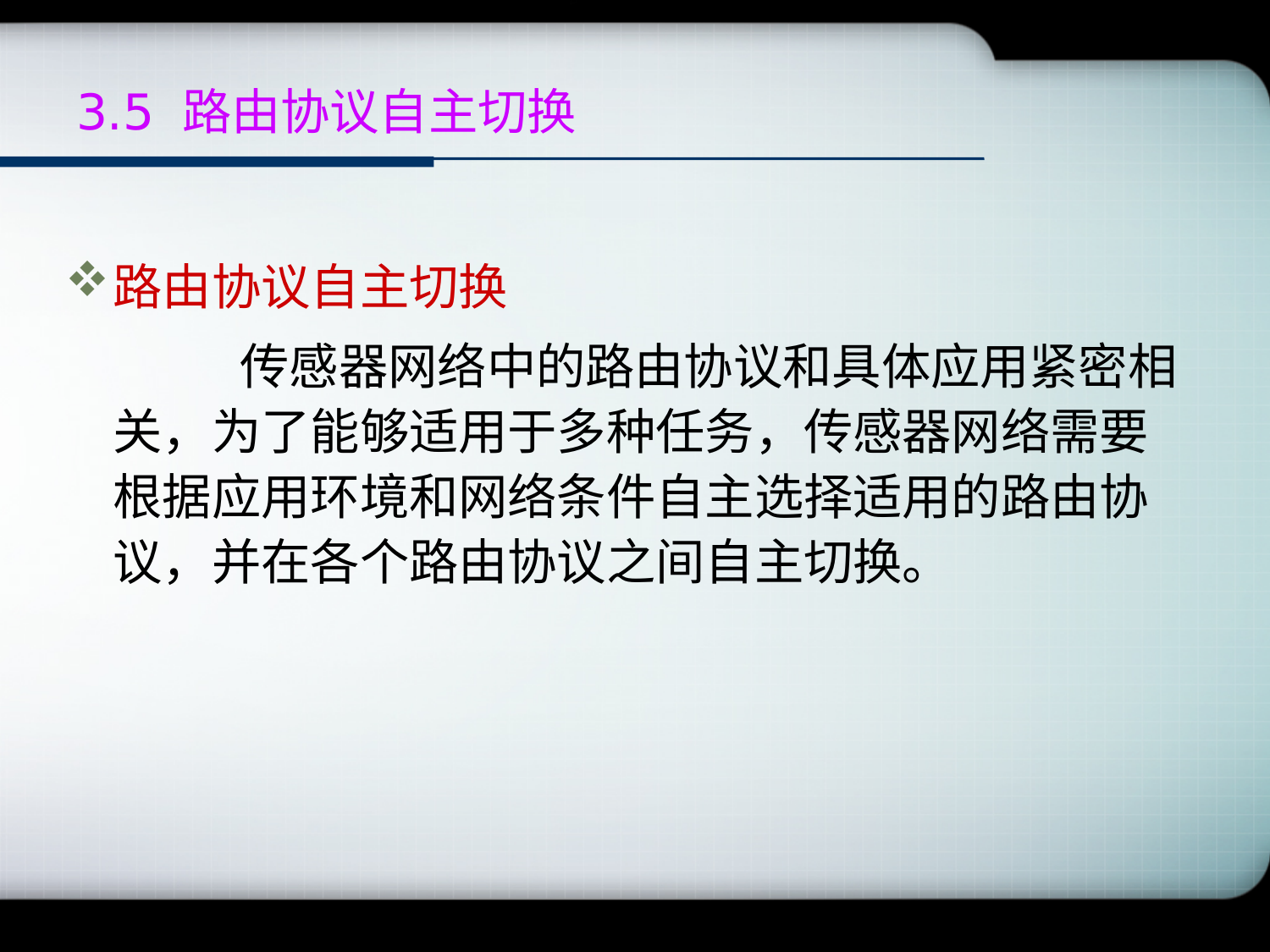

# 3.5 路由协议自主切换
路由协议自主切换
		传感器网络中的路由协议和具体应用紧密相关，为了能够适用于多种任务，传感器网络需要根据应用环境和网络条件自主选择适用的路由协议，并在各个路由协议之间自主切换。